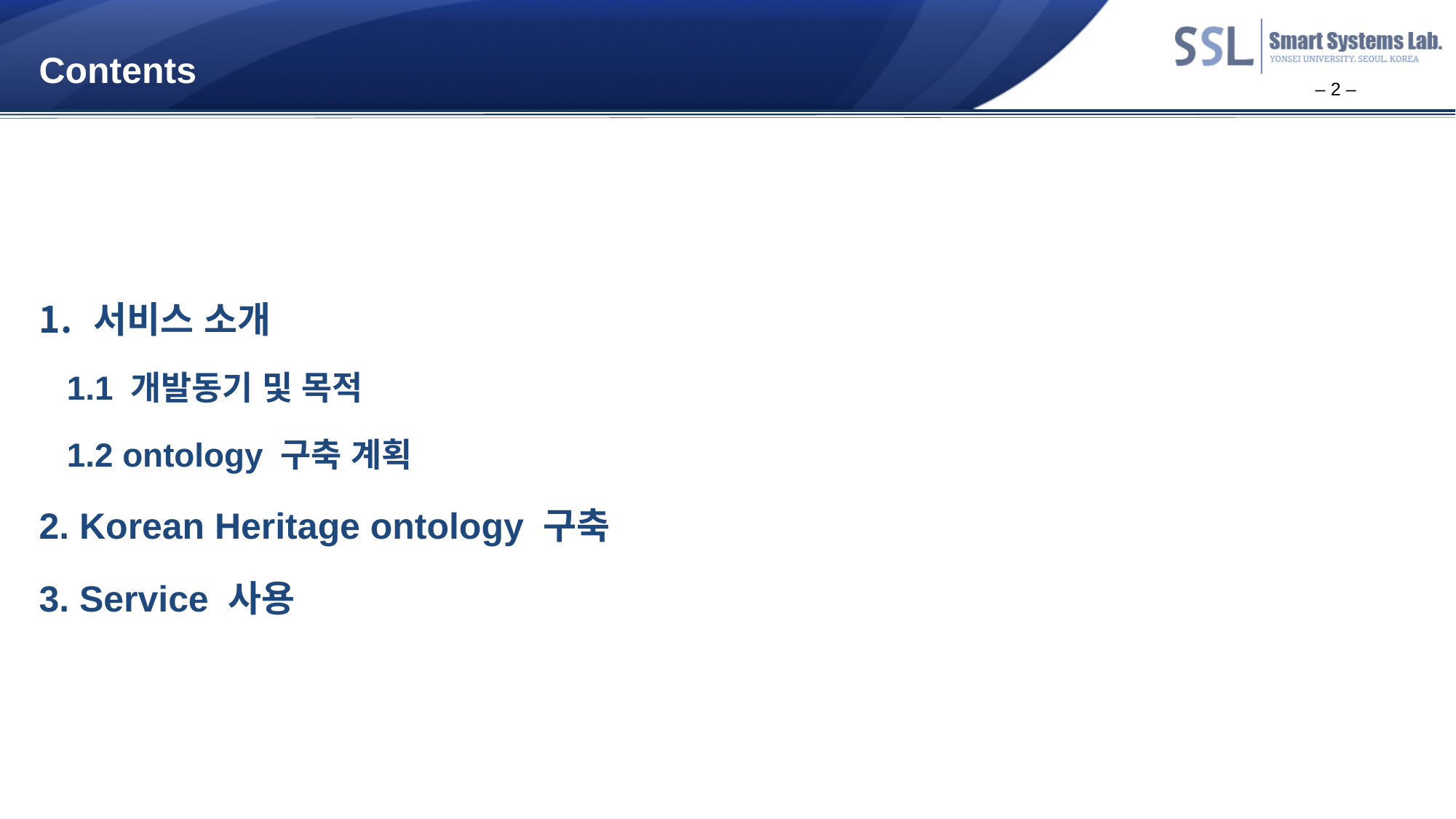

# Contents
– 2 –

서비스 소개
   1.1 개발동기 및 목적
   1.2 ontology 구축 계획
2. Korean Heritage ontology 구축
3. Service 사용